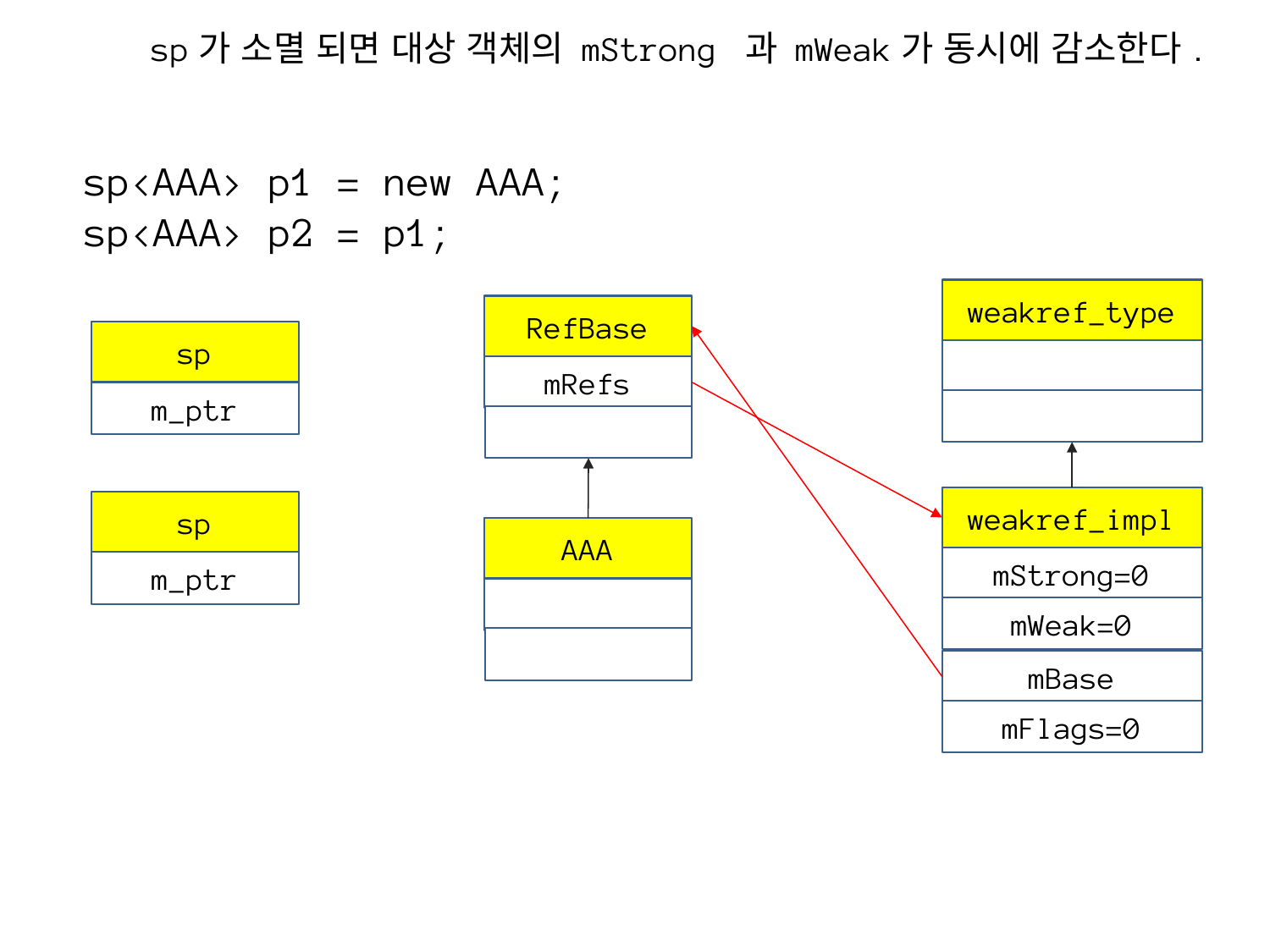

sp가 소멸 되면 대상 객체의 mStrong 과 mWeak가 동시에 감소한다.
sp<AAA> p1 = new AAA;
sp<AAA> p2 = p1;

weakref_type
RefBase
sp

mRefs
m_ptr

weakref_impl
sp
AAA
mStrong=0
m_ptr

mWeak=0

mBase
mFlags=0